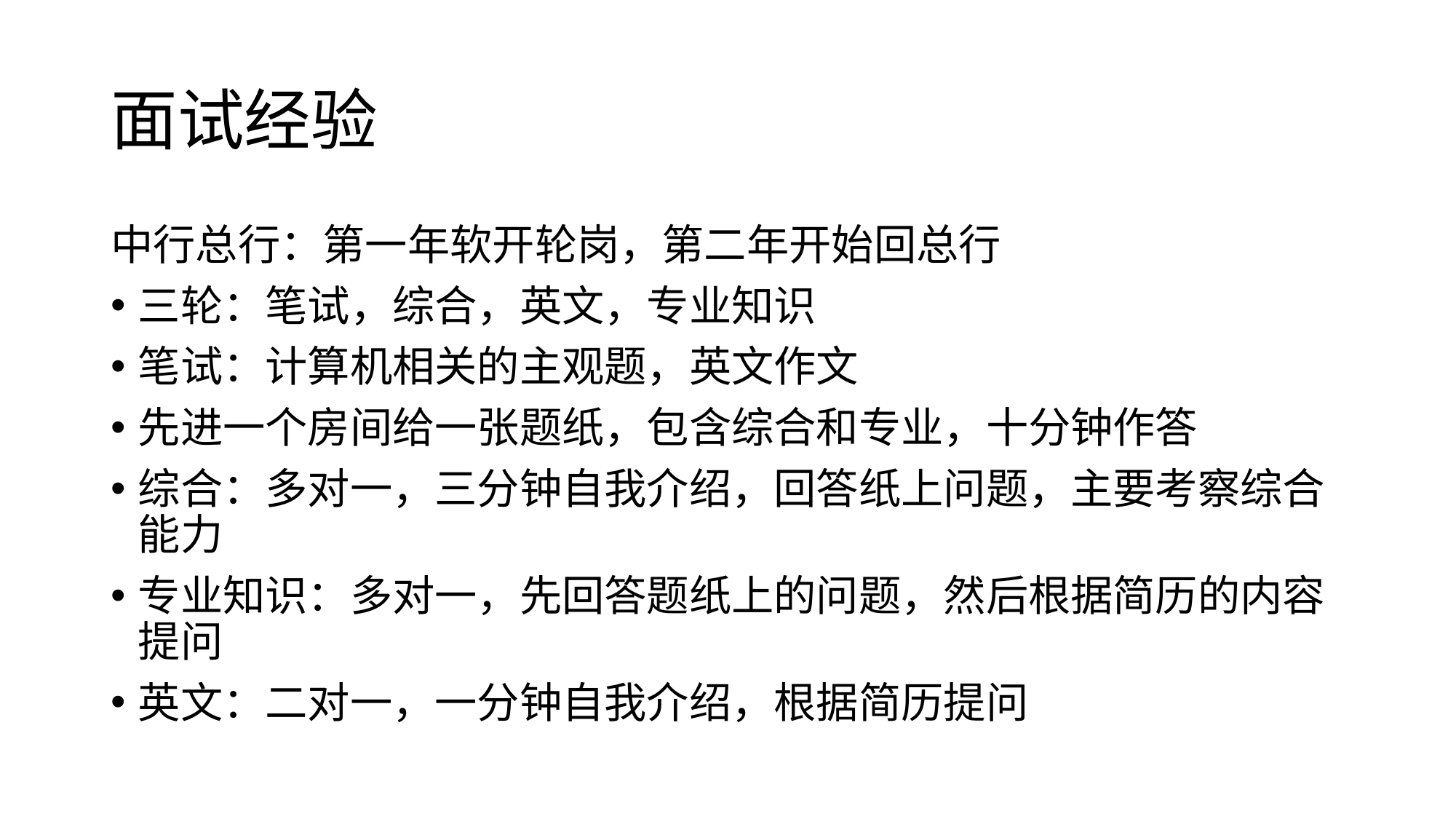

# 面试经验
中行总行：第一年软开轮岗，第二年开始回总行
三轮：笔试，综合，英文，专业知识
笔试：计算机相关的主观题，英文作文
先进一个房间给一张题纸，包含综合和专业，十分钟作答
综合：多对一，三分钟自我介绍，回答纸上问题，主要考察综合能力
专业知识：多对一，先回答题纸上的问题，然后根据简历的内容提问
英文：二对一，一分钟自我介绍，根据简历提问